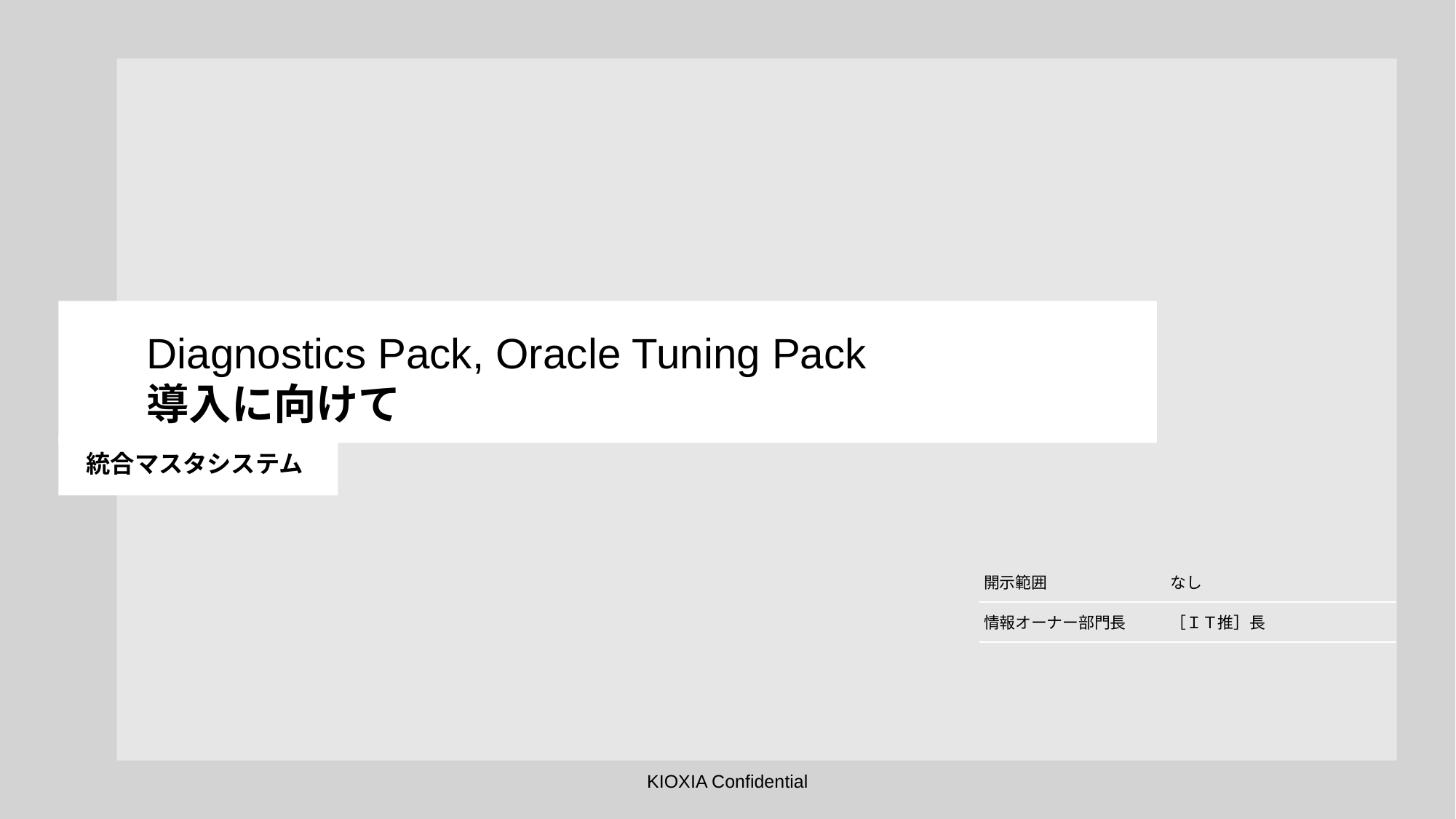

# Diagnostics Pack, Oracle Tuning Pack 導入に向けて
統合マスタシステム
| 開示範囲 | なし |
| --- | --- |
| 情報オーナー部門長 | ［ＩＴ推］長 |
KIOXIA Confidential